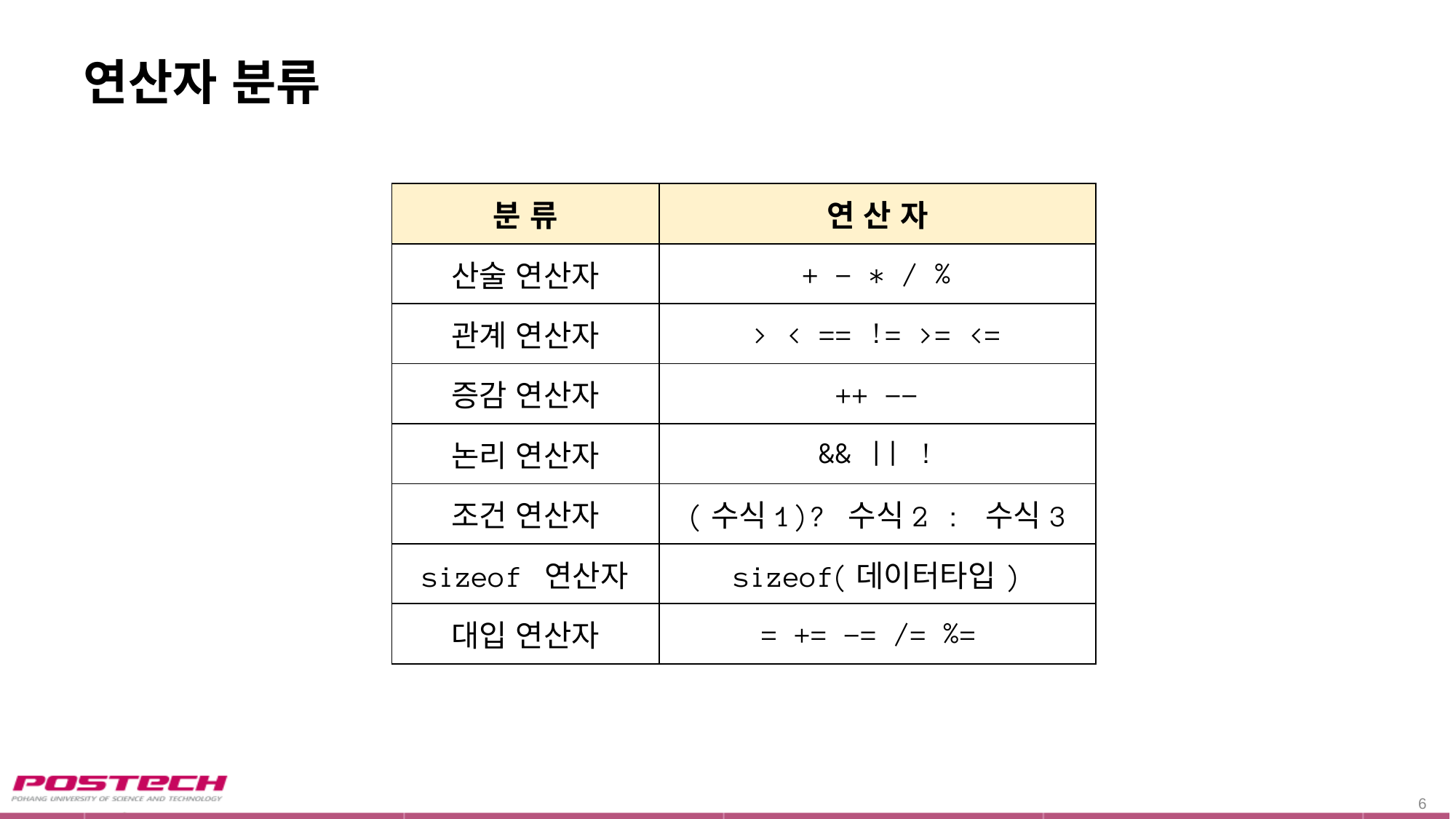

# 연산자 분류
| 분 류 | 연 산 자 |
| --- | --- |
| 산술 연산자 | + - \* / % |
| 관계 연산자 | > < == != >= <= |
| 증감 연산자 | ++ -- |
| 논리 연산자 | && || ! |
| 조건 연산자 | (수식1)? 수식2 : 수식3 |
| sizeof 연산자 | sizeof(데이터타입) |
| 대입 연산자 | = += -= /= %= |
6